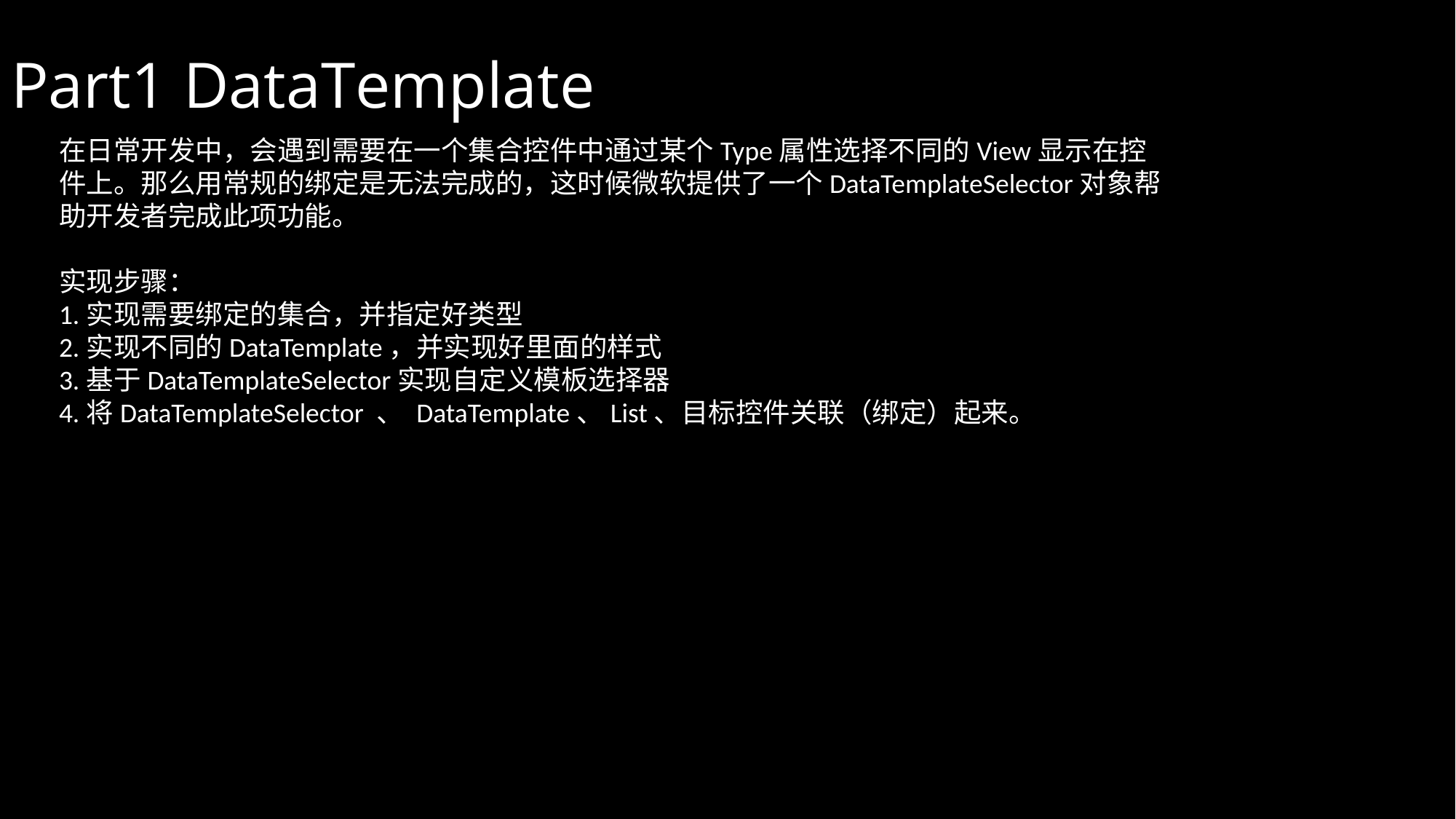

# Part1 DataTemplate
在日常开发中，会遇到需要在一个集合控件中通过某个Type属性选择不同的View显示在控件上。那么用常规的绑定是无法完成的，这时候微软提供了一个DataTemplateSelector对象帮助开发者完成此项功能。

实现步骤：
1.实现需要绑定的集合，并指定好类型
2.实现不同的DataTemplate，并实现好里面的样式
3.基于DataTemplateSelector实现自定义模板选择器
4.将DataTemplateSelector 、 DataTemplate、List、目标控件关联（绑定）起来。